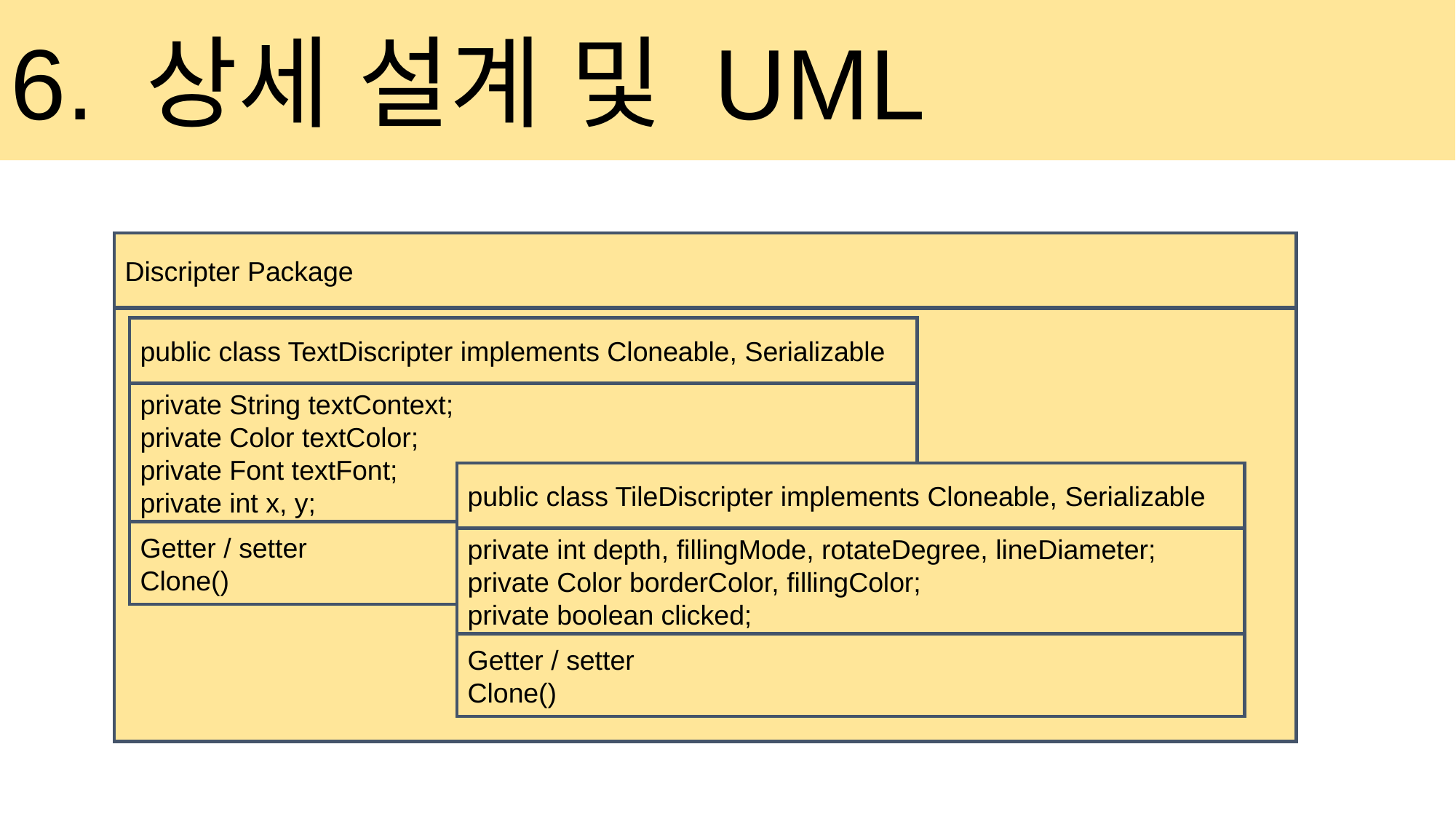

6. 상세 설계 및 UML
Discripter Package

public class TextDiscripter implements Cloneable, Serializable
private String textContext;
private Color textColor;
private Font textFont;
private int x, y;
Getter / setter
Clone()
public class TileDiscripter implements Cloneable, Serializable
private int depth, fillingMode, rotateDegree, lineDiameter;
private Color borderColor, fillingColor;
private boolean clicked;
Getter / setter
Clone()